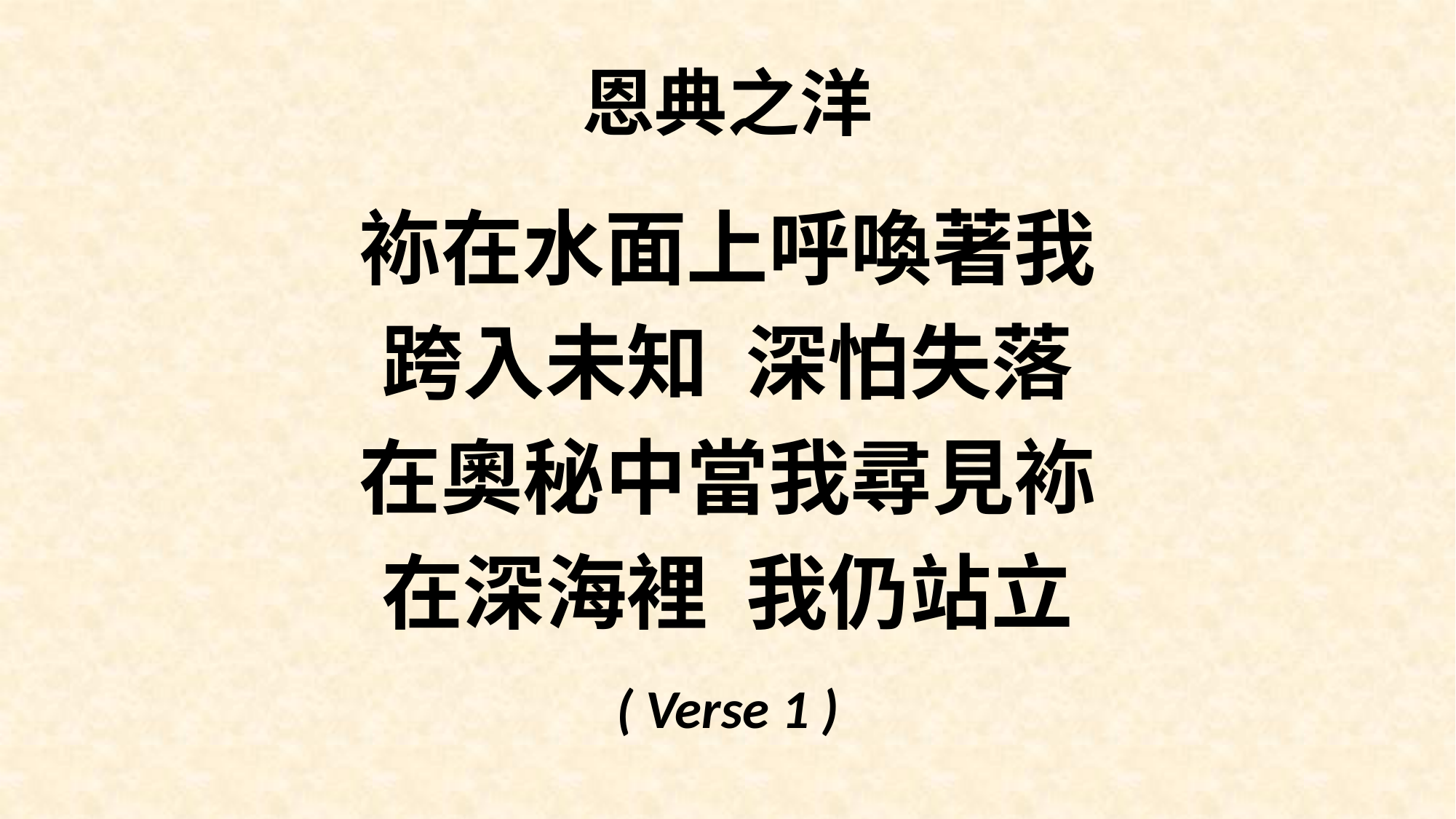

# 恩典之洋
袮在水面上呼喚著我
跨入未知  深怕失落
在奧秘中當我尋見袮
在深海裡  我仍站立
( Verse 1 )